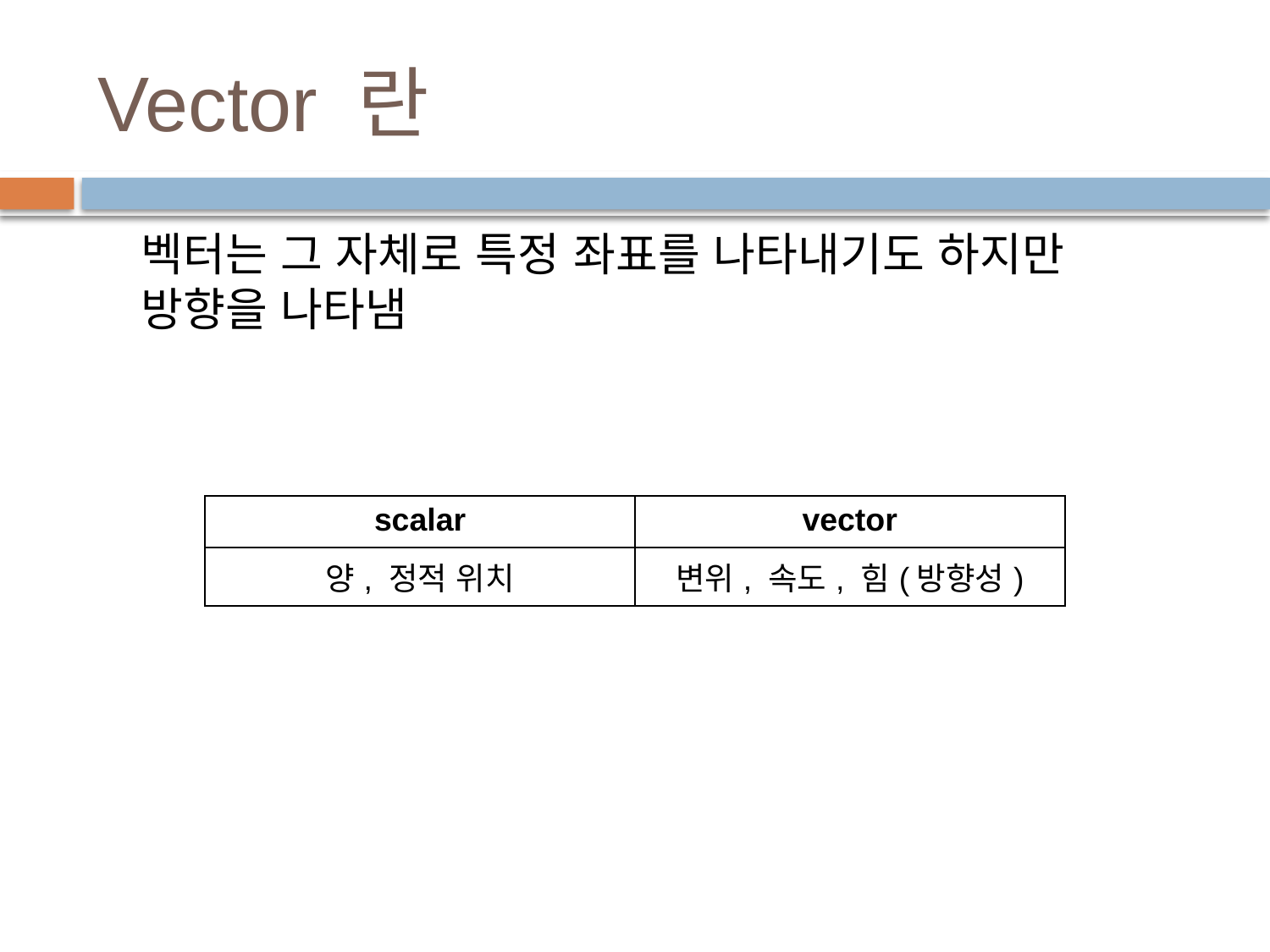

# Vector 란
벡터는 그 자체로 특정 좌표를 나타내기도 하지만 방향을 나타냄
| scalar | vector |
| --- | --- |
| 양, 정적 위치 | 변위, 속도, 힘(방향성) |